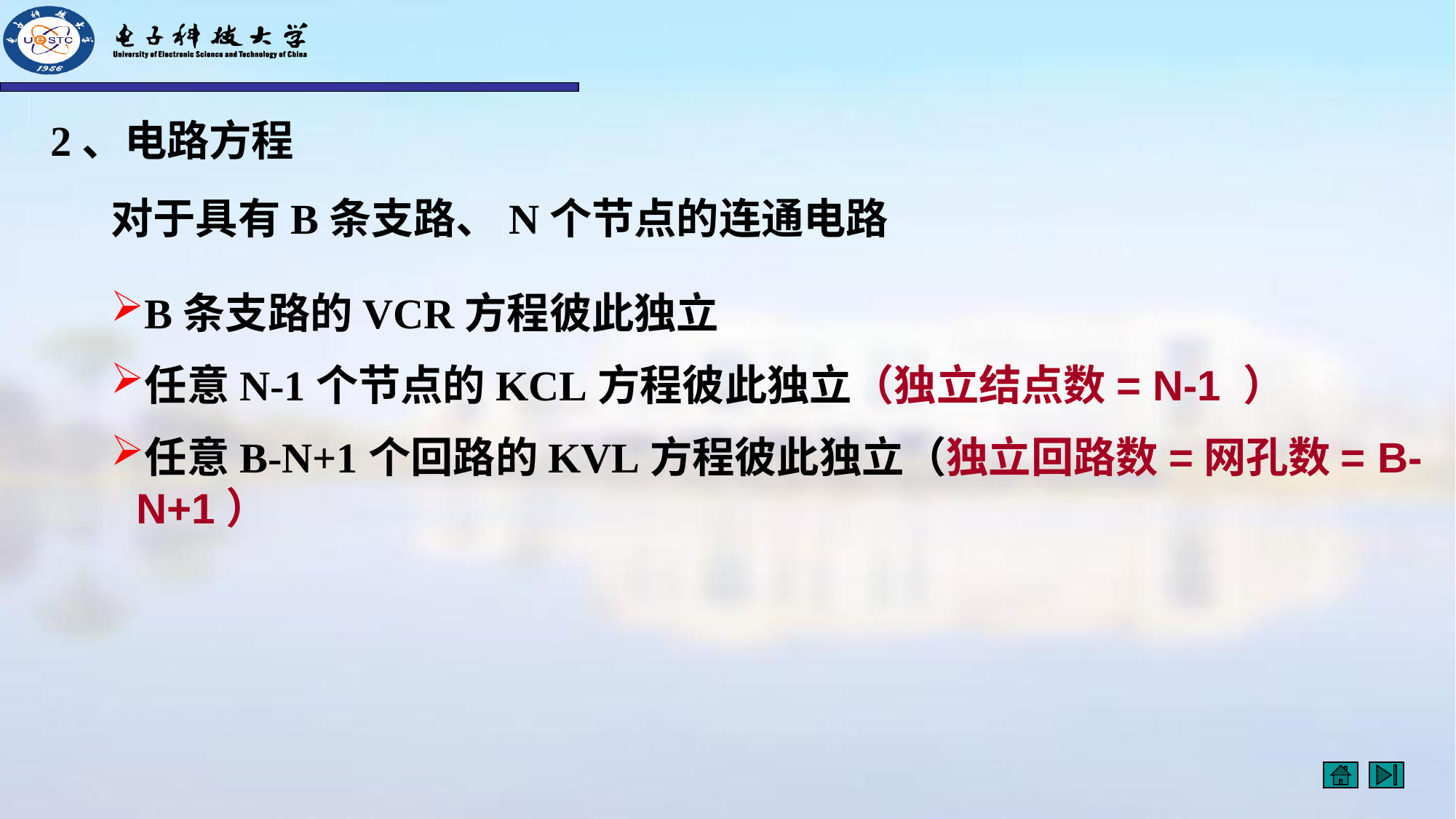

2、电路方程
对于具有B条支路、N个节点的连通电路
B条支路的VCR方程彼此独立
任意N-1个节点的KCL方程彼此独立（独立结点数= N-1 ）
任意B-N+1个回路的KVL方程彼此独立（独立回路数=网孔数= B-N+1）